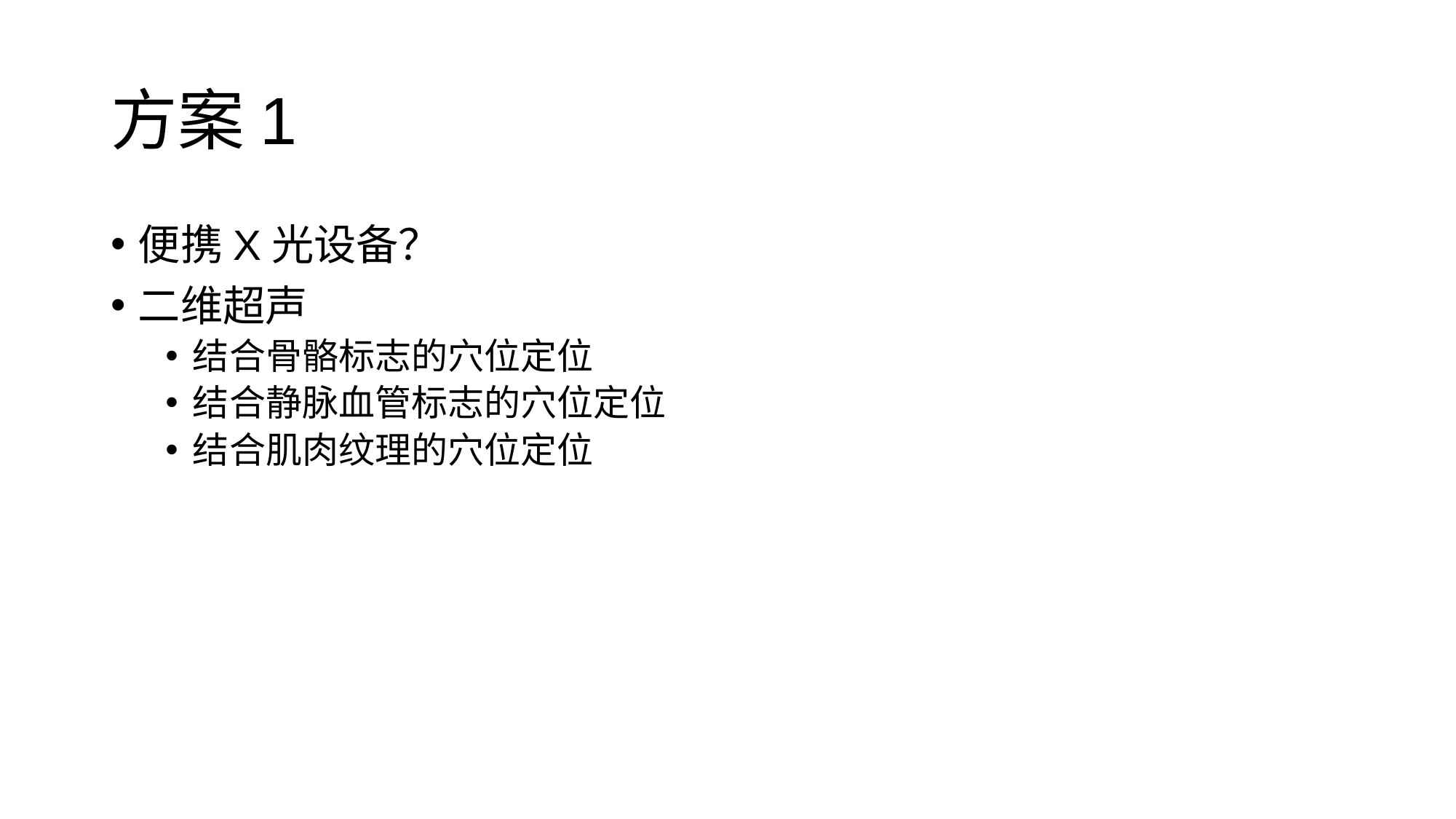

# 方案1
便携X光设备？
二维超声
结合骨骼标志的穴位定位
结合静脉血管标志的穴位定位
结合肌肉纹理的穴位定位